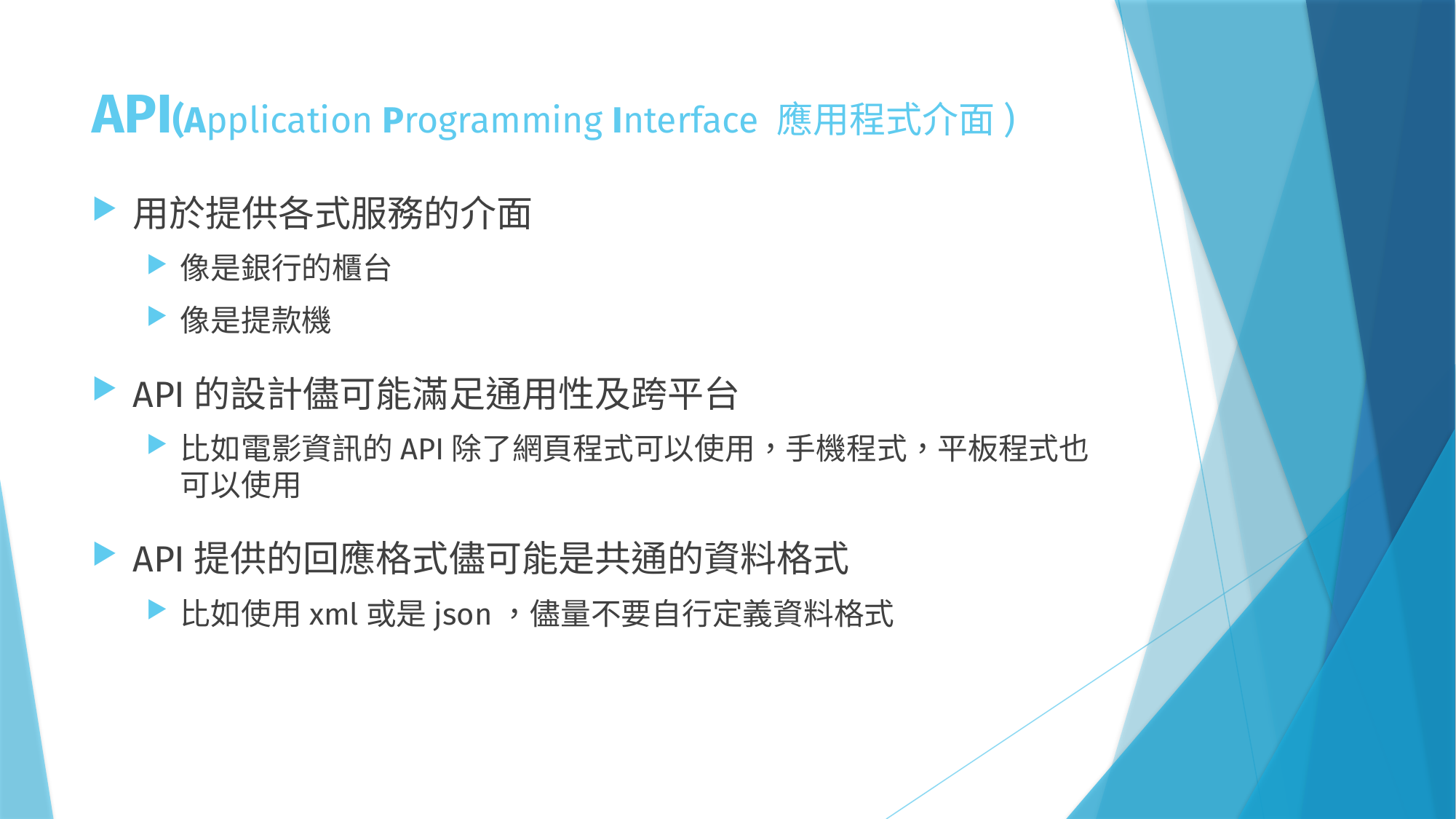

# API(Application Programming Interface 應用程式介面)
用於提供各式服務的介面
像是銀行的櫃台
像是提款機
API的設計儘可能滿足通用性及跨平台
比如電影資訊的API除了網頁程式可以使用，手機程式，平板程式也可以使用
API提供的回應格式儘可能是共通的資料格式
比如使用xml或是json，儘量不要自行定義資料格式